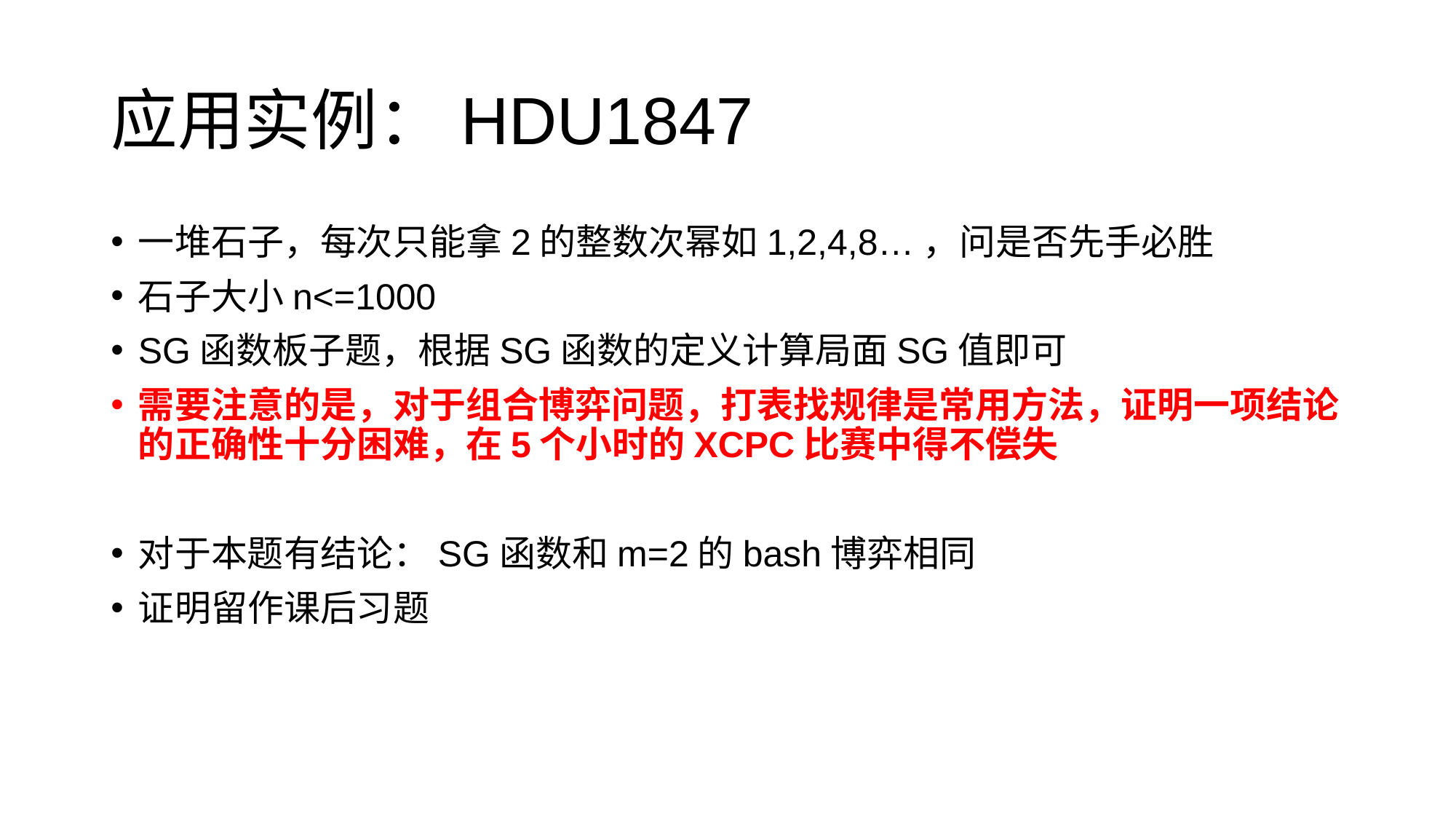

# 应用实例：HDU1847
一堆石子，每次只能拿2的整数次幂如1,2,4,8…，问是否先手必胜
石子大小n<=1000
SG函数板子题，根据SG函数的定义计算局面SG值即可
需要注意的是，对于组合博弈问题，打表找规律是常用方法，证明一项结论的正确性十分困难，在5个小时的XCPC比赛中得不偿失

对于本题有结论：SG函数和m=2的bash博弈相同
证明留作课后习题